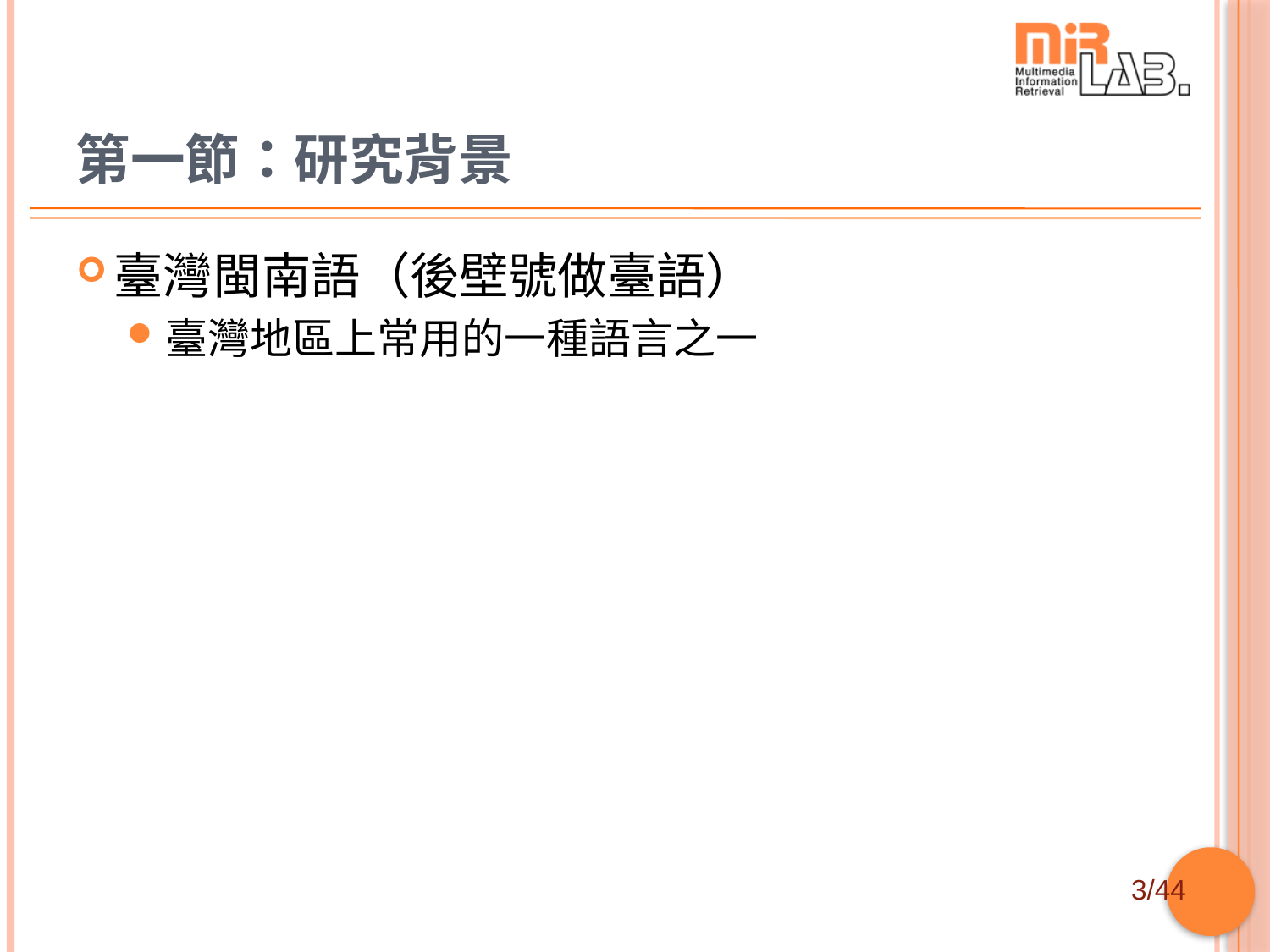

# 第一節：研究背景
臺灣閩南語（後壁號做臺語）
臺灣地區上常用的一種語言之一